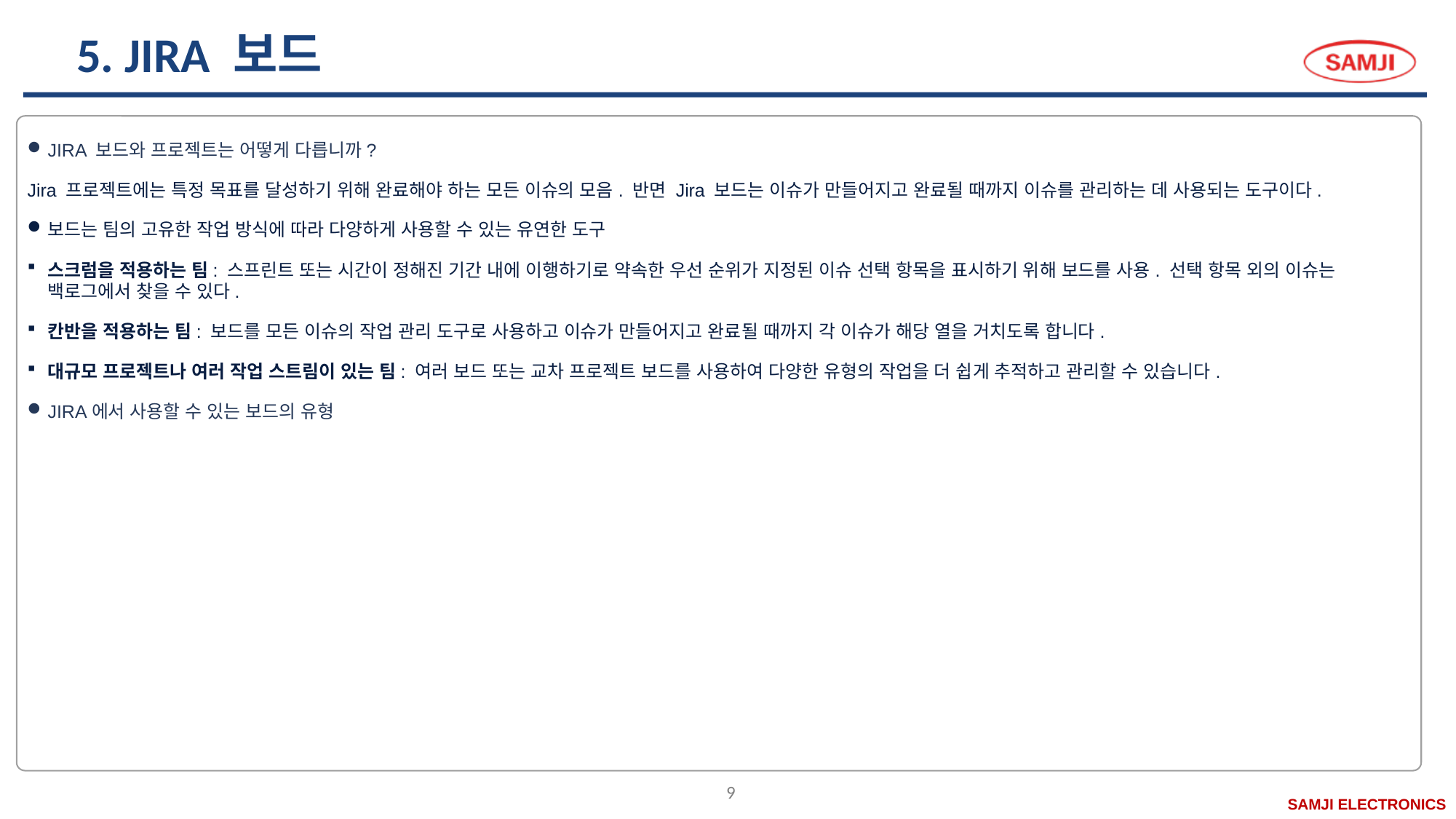

# 5. JIRA 보드

JIRA 보드와 프로젝트는 어떻게 다릅니까?
Jira 프로젝트에는 특정 목표를 달성하기 위해 완료해야 하는 모든 이슈의 모음. 반면 Jira 보드는 이슈가 만들어지고 완료될 때까지 이슈를 관리하는 데 사용되는 도구이다.
보드는 팀의 고유한 작업 방식에 따라 다양하게 사용할 수 있는 유연한 도구
스크럼을 적용하는 팀: 스프린트 또는 시간이 정해진 기간 내에 이행하기로 약속한 우선 순위가 지정된 이슈 선택 항목을 표시하기 위해 보드를 사용. 선택 항목 외의 이슈는 백로그에서 찾을 수 있다.
칸반을 적용하는 팀: 보드를 모든 이슈의 작업 관리 도구로 사용하고 이슈가 만들어지고 완료될 때까지 각 이슈가 해당 열을 거치도록 합니다.
대규모 프로젝트나 여러 작업 스트림이 있는 팀: 여러 보드 또는 교차 프로젝트 보드를 사용하여 다양한 유형의 작업을 더 쉽게 추적하고 관리할 수 있습니다.
JIRA에서 사용할 수 있는 보드의 유형